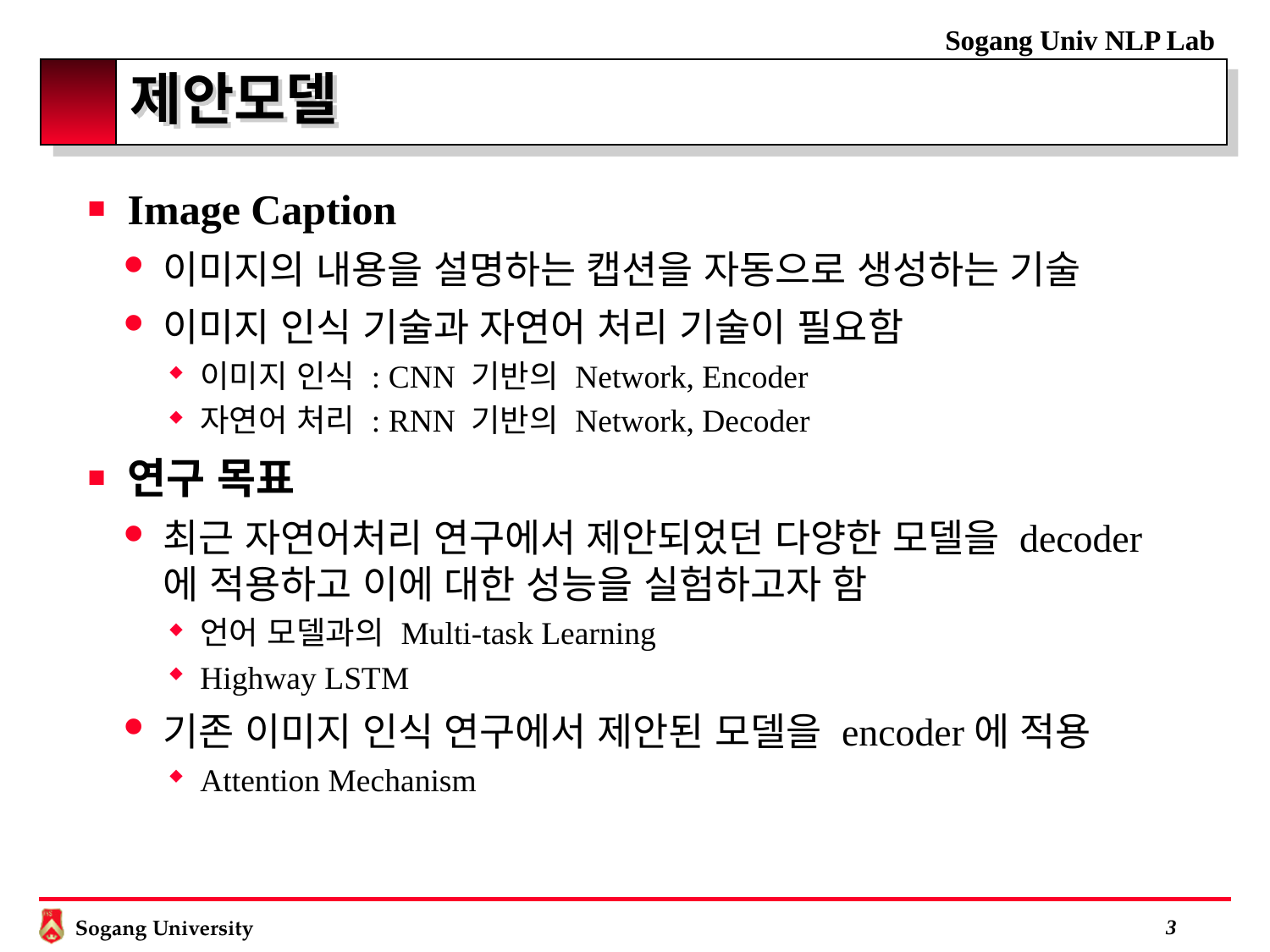

# 제안모델
Image Caption
이미지의 내용을 설명하는 캡션을 자동으로 생성하는 기술
이미지 인식 기술과 자연어 처리 기술이 필요함
이미지 인식 : CNN 기반의 Network, Encoder
자연어 처리 : RNN 기반의 Network, Decoder
연구 목표
최근 자연어처리 연구에서 제안되었던 다양한 모델을 decoder에 적용하고 이에 대한 성능을 실험하고자 함
언어 모델과의 Multi-task Learning
Highway LSTM
기존 이미지 인식 연구에서 제안된 모델을 encoder에 적용
Attention Mechanism

 3